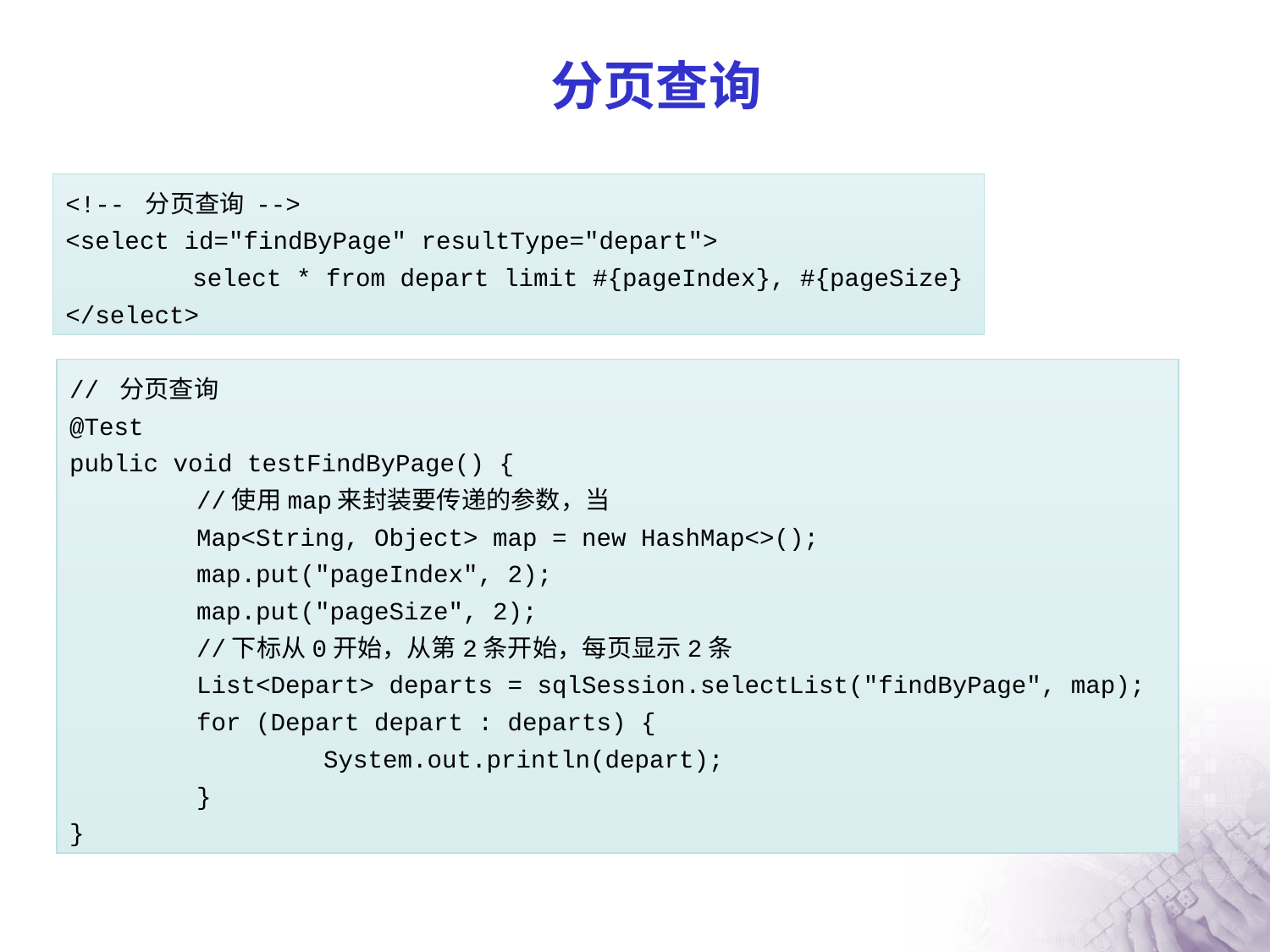

# 分页查询
<!-- 分页查询 -->
<select id="findByPage" resultType="depart">
	select * from depart limit #{pageIndex}, #{pageSize}
</select>
// 分页查询
@Test
public void testFindByPage() {
	//使用map来封装要传递的参数，当
	Map<String, Object> map = new HashMap<>();
	map.put("pageIndex", 2);
	map.put("pageSize", 2);
	//下标从0开始，从第2条开始，每页显示2条
	List<Depart> departs = sqlSession.selectList("findByPage", map);
	for (Depart depart : departs) {
		System.out.println(depart);
	}
}